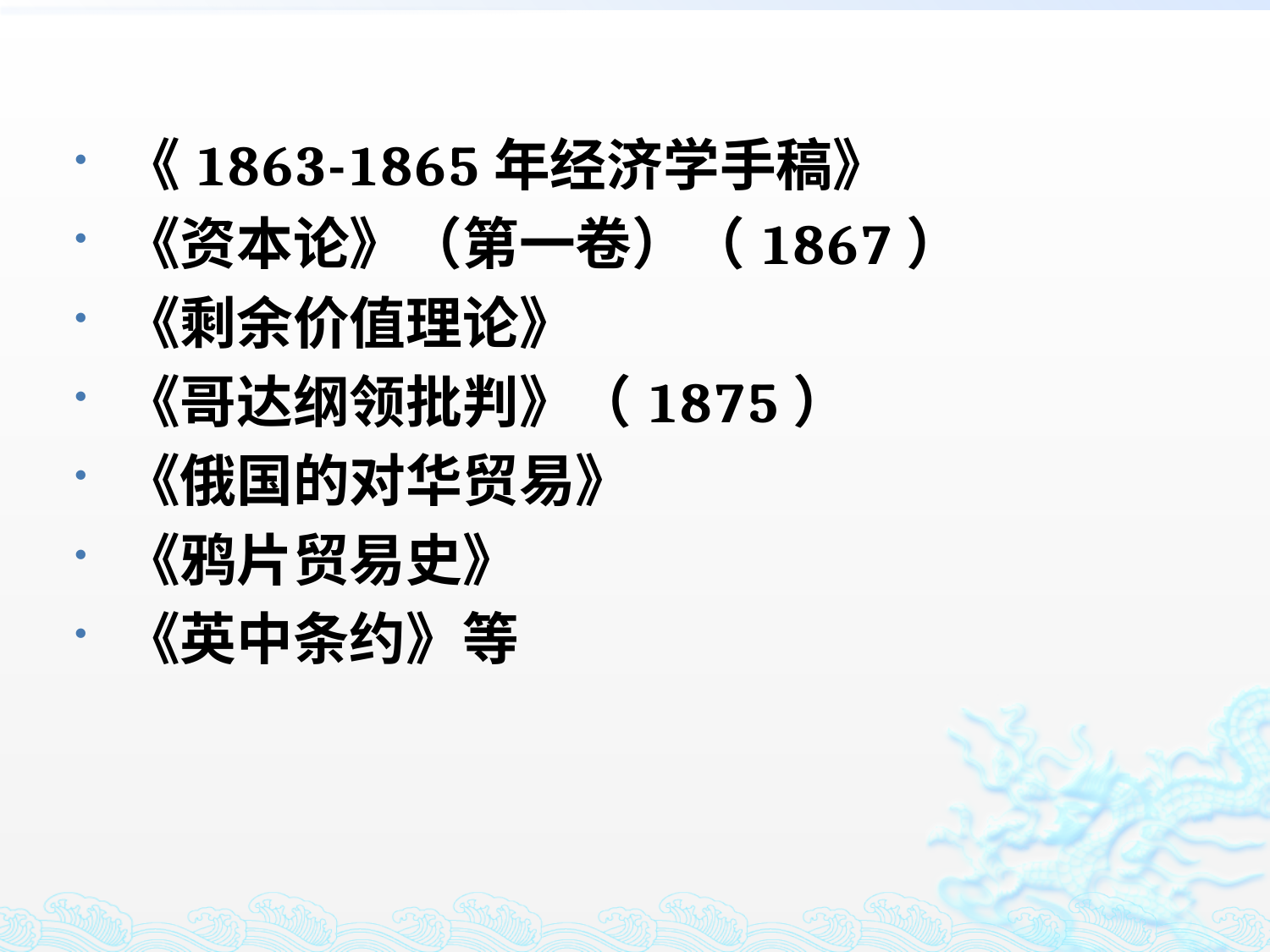

《1863-1865年经济学手稿》
《资本论》（第一卷）（1867）
《剩余价值理论》
《哥达纲领批判》（1875）
《俄国的对华贸易》
《鸦片贸易史》
《英中条约》等